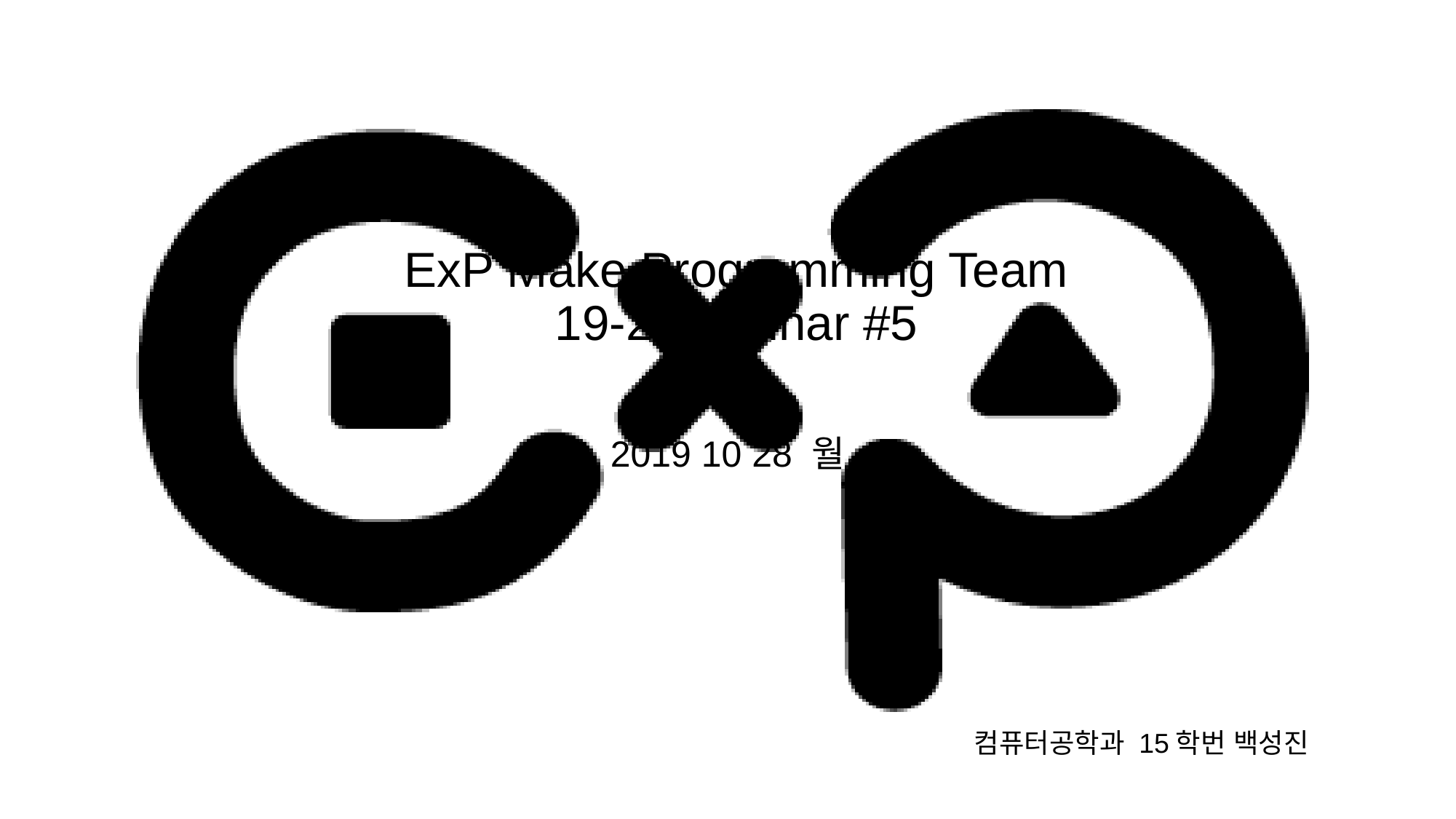

# ExP Make Programming Team 19-2 Seminar #5
2019 10 28 월
컴퓨터공학과 15학번 백성진